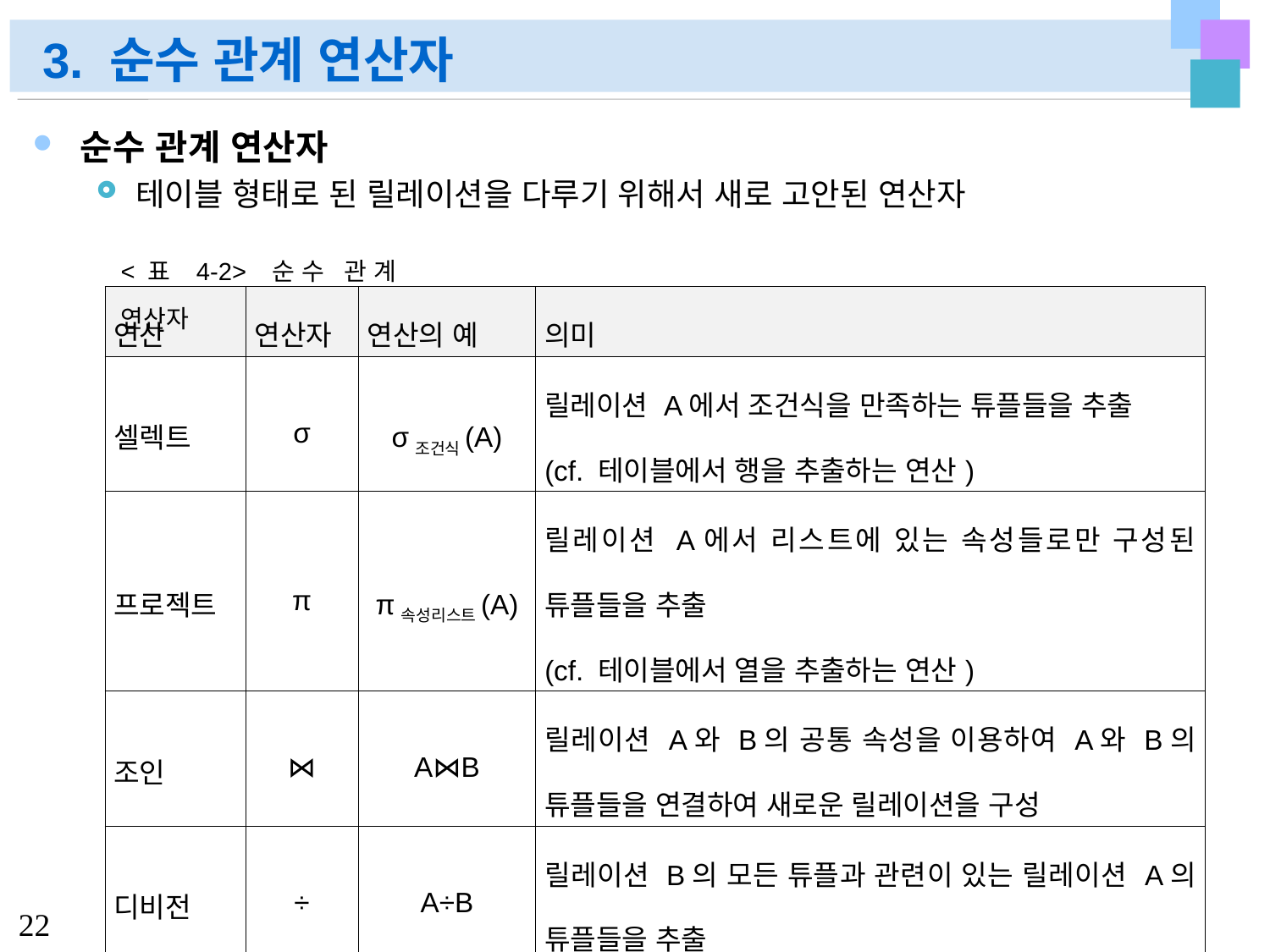

# 3. 순수 관계 연산자
순수 관계 연산자
테이블 형태로 된 릴레이션을 다루기 위해서 새로 고안된 연산자

<표 4-2> 순수 관계 연산자
| 연산 | 연산자 | 연산의 예 | 의미 |
| --- | --- | --- | --- |
| 셀렉트 | σ | σ조건식(A) | 릴레이션 A에서 조건식을 만족하는 튜플들을 추출 (cf. 테이블에서 행을 추출하는 연산) |
| 프로젝트 | π | π속성리스트(A) | 릴레이션 A에서 리스트에 있는 속성들로만 구성된 튜플들을 추출 (cf. 테이블에서 열을 추출하는 연산) |
| 조인 | ⋈ | A⋈B | 릴레이션 A와 B의 공통 속성을 이용하여 A와 B의 튜플들을 연결하여 새로운 릴레이션을 구성 |
| 디비전 | ÷ | A÷B | 릴레이션 B의 모든 튜플과 관련이 있는 릴레이션 A의 튜플들을 추출 |